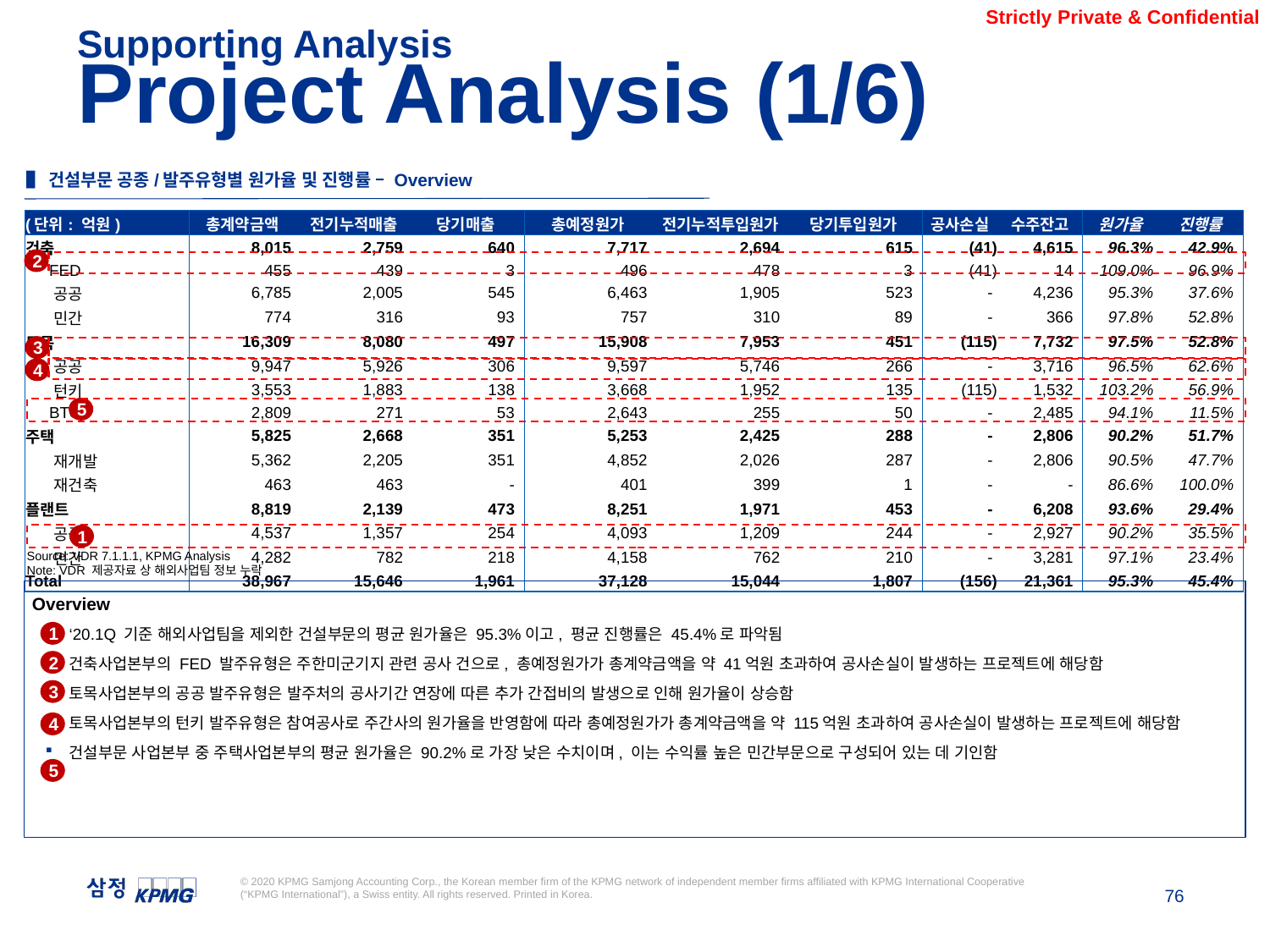

Supporting Analysis
Project Analysis (1/6)
▌건설부문 공종/발주유형별 원가율 및 진행률 – Overview

| (단위: 억원) | 총계약금액 | 전기누적매출 | 당기매출 | 총예정원가 | 전기누적투입원가 | 당기투입원가 | 공사손실 | 수주잔고 | 원가율 | 진행률 |
| --- | --- | --- | --- | --- | --- | --- | --- | --- | --- | --- |
| 건축 | 8,015 | 2,759 | 640 | 7,717 | 2,694 | 615 | (41) | 4,615 | 96.3% | 42.9% |
| FED | 455 | 439 | 3 | 496 | 478 | 3 | (41) | 14 | 109.0% | 96.9% |
| 공공 | 6,785 | 2,005 | 545 | 6,463 | 1,905 | 523 | - | 4,236 | 95.3% | 37.6% |
| 민간 | 774 | 316 | 93 | 757 | 310 | 89 | - | 366 | 97.8% | 52.8% |
| 토목 | 16,309 | 8,080 | 497 | 15,908 | 7,953 | 451 | (115) | 7,732 | 97.5% | 52.8% |
| 공공 | 9,947 | 5,926 | 306 | 9,597 | 5,746 | 266 | - | 3,716 | 96.5% | 62.6% |
| 턴키 | 3,553 | 1,883 | 138 | 3,668 | 1,952 | 135 | (115) | 1,532 | 103.2% | 56.9% |
| BTO | 2,809 | 271 | 53 | 2,643 | 255 | 50 | - | 2,485 | 94.1% | 11.5% |
| 주택 | 5,825 | 2,668 | 351 | 5,253 | 2,425 | 288 | - | 2,806 | 90.2% | 51.7% |
| 재개발 | 5,362 | 2,205 | 351 | 4,852 | 2,026 | 287 | - | 2,806 | 90.5% | 47.7% |
| 재건축 | 463 | 463 | - | 401 | 399 | 1 | - | - | 86.6% | 100.0% |
| 플랜트 | 8,819 | 2,139 | 473 | 8,251 | 1,971 | 453 | - | 6,208 | 93.6% | 29.4% |
| 공공 | 4,537 | 1,357 | 254 | 4,093 | 1,209 | 244 | - | 2,927 | 90.2% | 35.5% |
| 민간 | 4,282 | 782 | 218 | 4,158 | 762 | 210 | - | 3,281 | 97.1% | 23.4% |
| Total | 38,967 | 15,646 | 1,961 | 37,128 | 15,044 | 1,807 | (156) | 21,361 | 95.3% | 45.4% |
2

3

4

5

1
Source: VDR 7.1.1.1, KPMG Analysis
Note: VDR 제공자료 상 해외사업팀 정보 누락
Overview
‘20.1Q 기준 해외사업팀을 제외한 건설부문의 평균 원가율은 95.3%이고, 평균 진행률은 45.4%로 파악됨
건축사업본부의 FED 발주유형은 주한미군기지 관련 공사 건으로, 총예정원가가 총계약금액을 약 41억원 초과하여 공사손실이 발생하는 프로젝트에 해당함
토목사업본부의 공공 발주유형은 발주처의 공사기간 연장에 따른 추가 간접비의 발생으로 인해 원가율이 상승함
토목사업본부의 턴키 발주유형은 참여공사로 주간사의 원가율을 반영함에 따라 총예정원가가 총계약금액을 약 115억원 초과하여 공사손실이 발생하는 프로젝트에 해당함
건설부문 사업본부 중 주택사업본부의 평균 원가율은 90.2%로 가장 낮은 수치이며, 이는 수익률 높은 민간부문으로 구성되어 있는 데 기인함
1
2
3
4
5